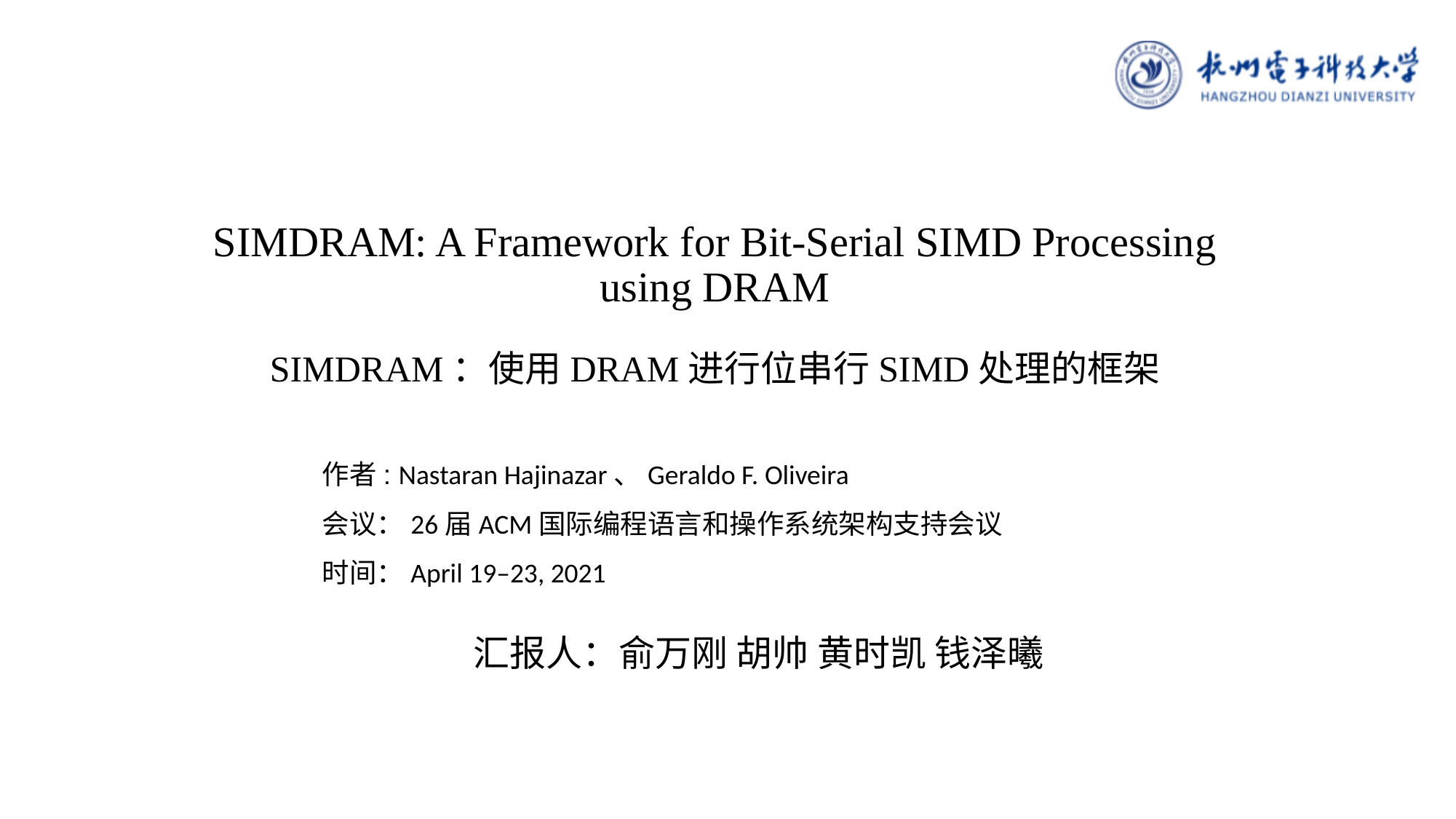

# SIMDRAM: A Framework for Bit-Serial SIMD Processing using DRAM SIMDRAM：使用DRAM进行位串行SIMD处理的框架
作者: Nastaran Hajinazar、Geraldo F. Oliveira
会议：26届ACM国际编程语言和操作系统架构支持会议
时间：April 19–23, 2021

汇报人：俞万刚 胡帅 黄时凯 钱泽曦